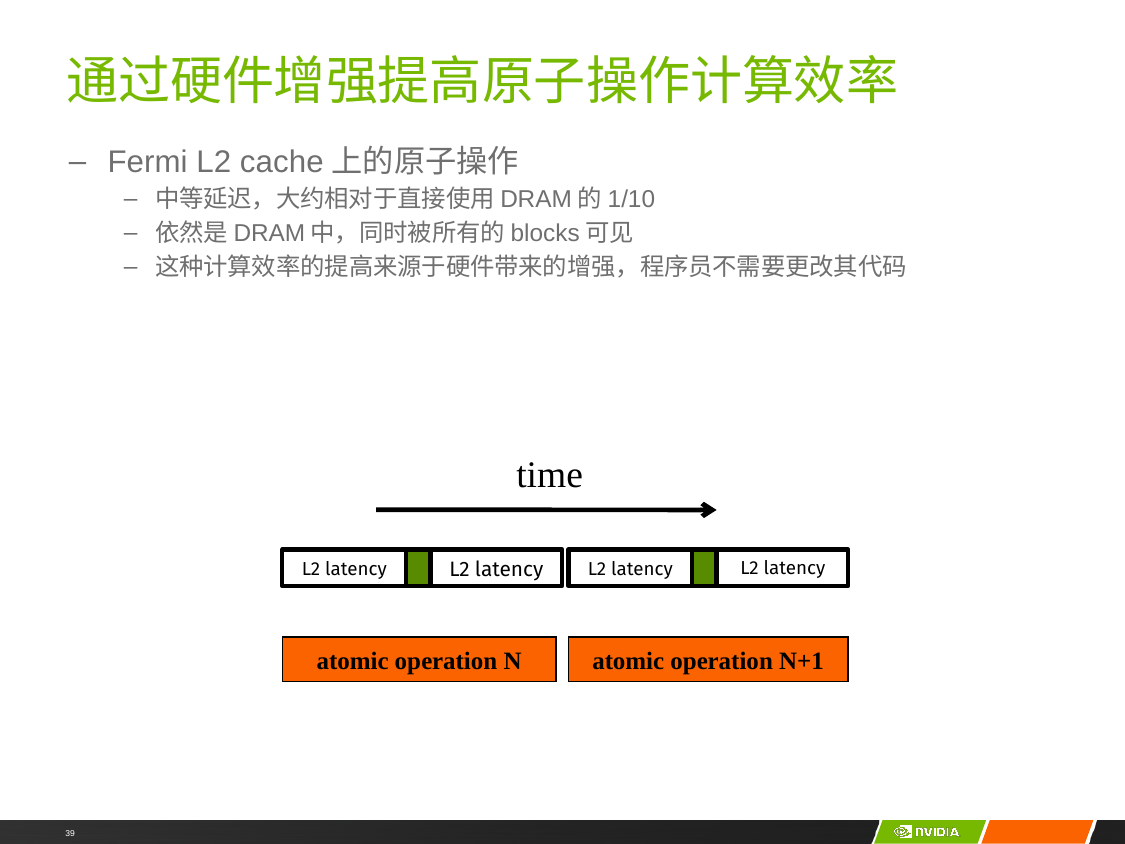

# 通过硬件增强提高原子操作计算效率
Fermi L2 cache上的原子操作
中等延迟，大约相对于直接使用DRAM的1/10
依然是DRAM中，同时被所有的blocks可见
这种计算效率的提高来源于硬件带来的增强，程序员不需要更改其代码
time

atomic operation N+1
atomic operation N
L2 latency
L2 latency

L2 latency
L2 latency